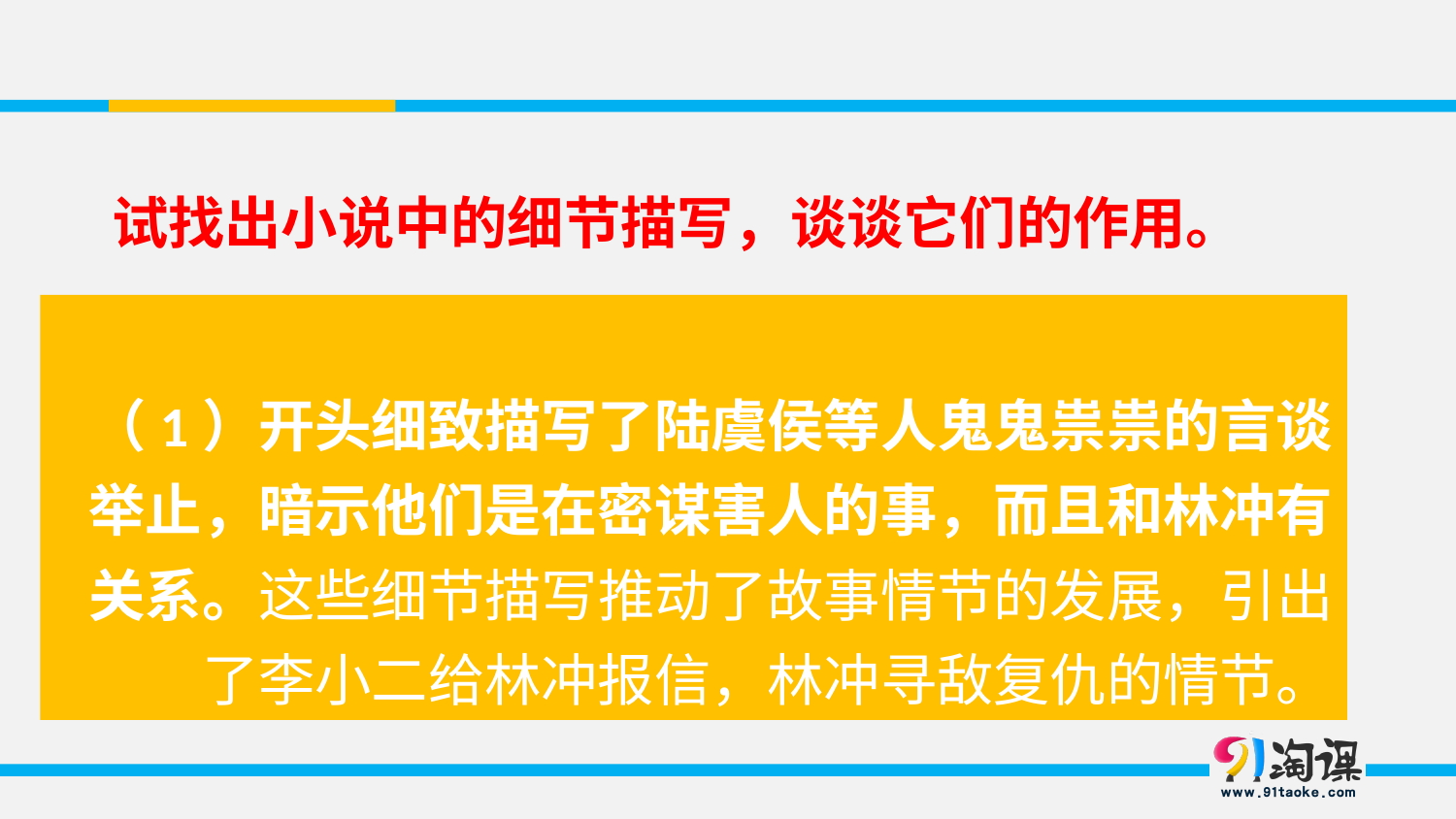

试找出小说中的细节描写，谈谈它们的作用。
 （1）开头细致描写了陆虞侯等人鬼鬼祟祟的言谈举止，暗示他们是在密谋害人的事，而且和林冲有关系。这些细节描写推动了故事情节的发展，引出了李小二给林冲报信，林冲寻敌复仇的情节。